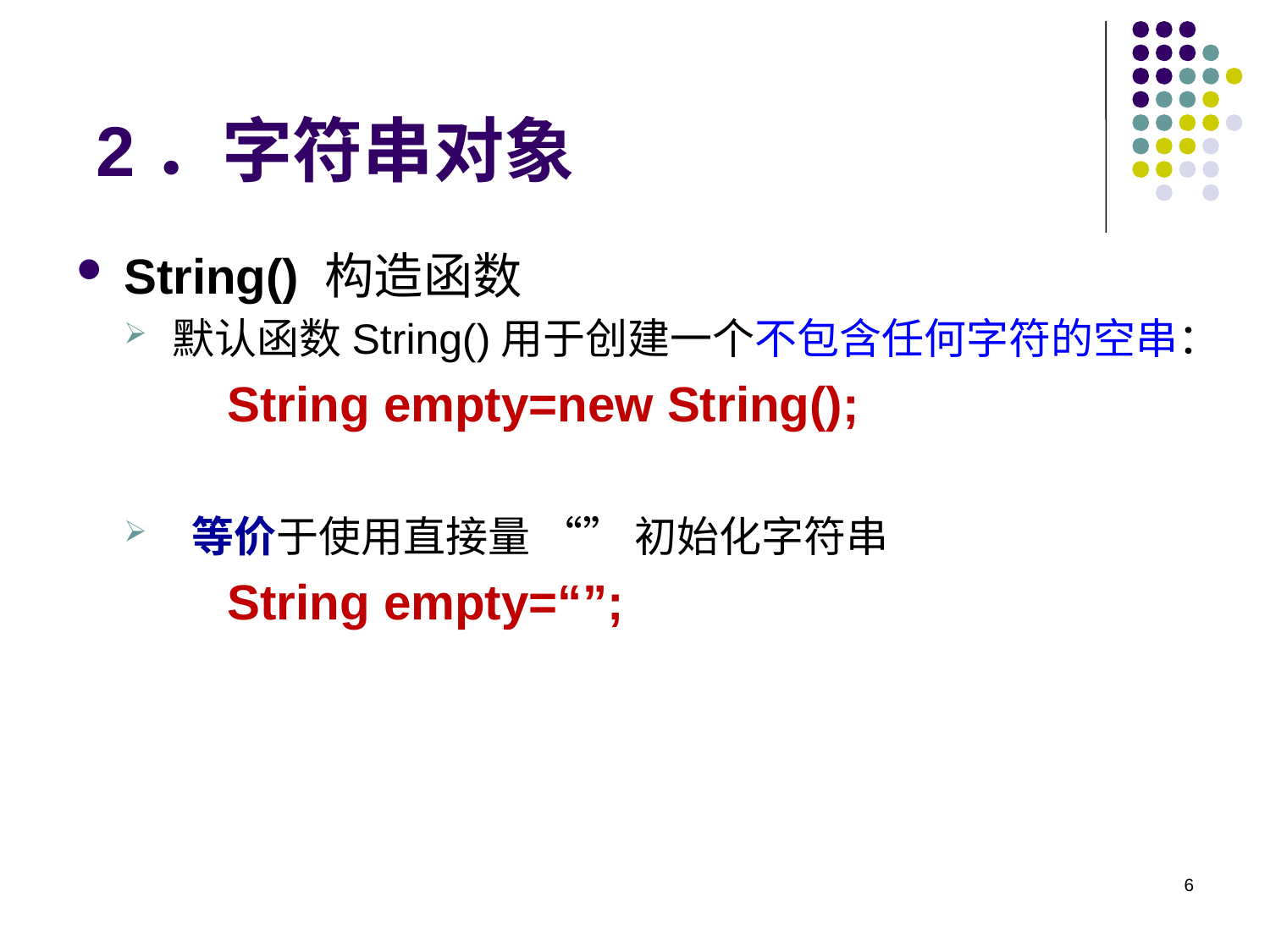

# 2．字符串对象
String() 构造函数
默认函数String()用于创建一个不包含任何字符的空串：
           String empty=new String();

 等价于使用直接量 “” 初始化字符串
           String empty=“”;
6